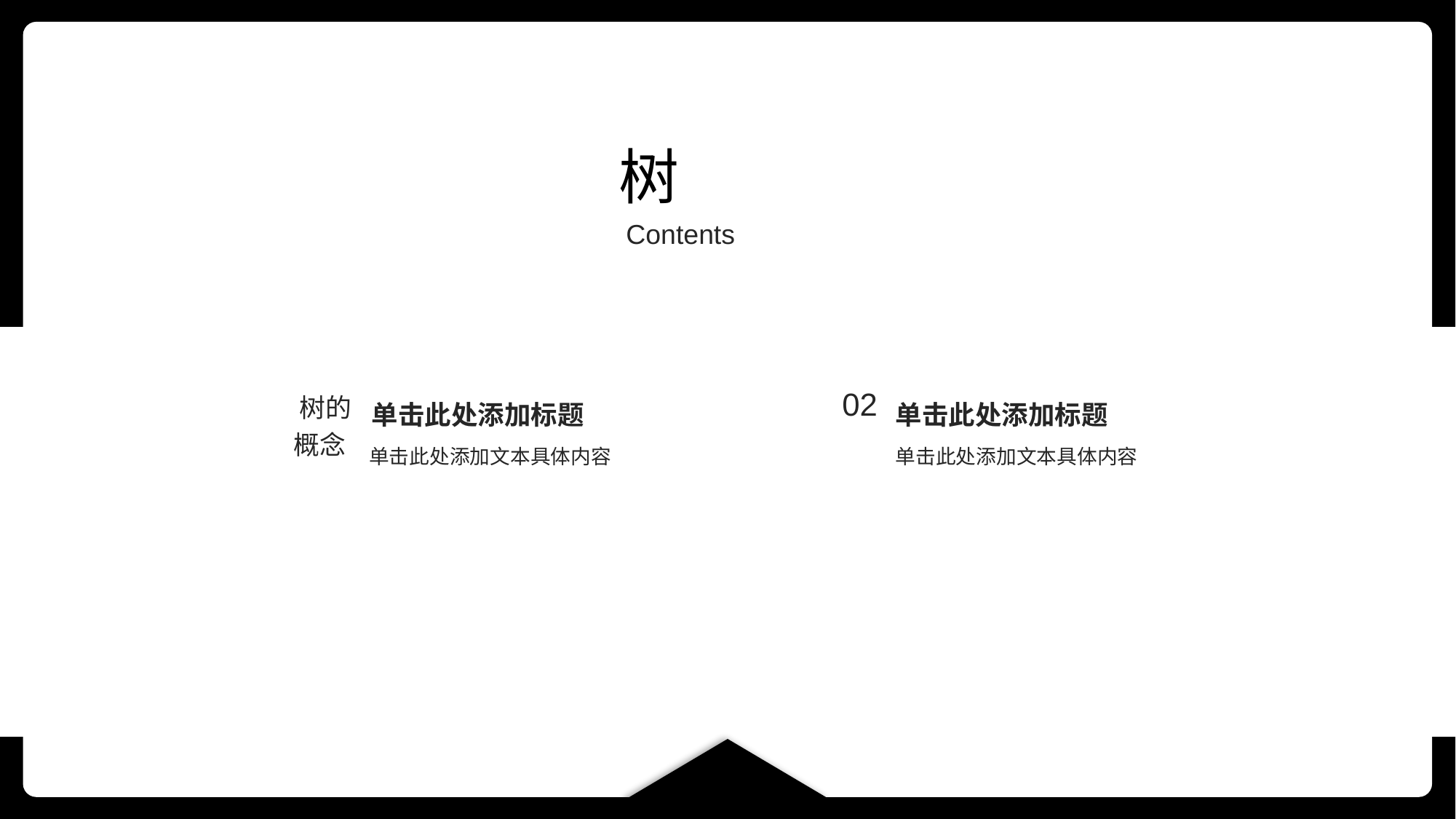

树
Contents
树的概念
02
单击此处添加标题
单击此处添加标题
单击此处添加文本具体内容
单击此处添加文本具体内容